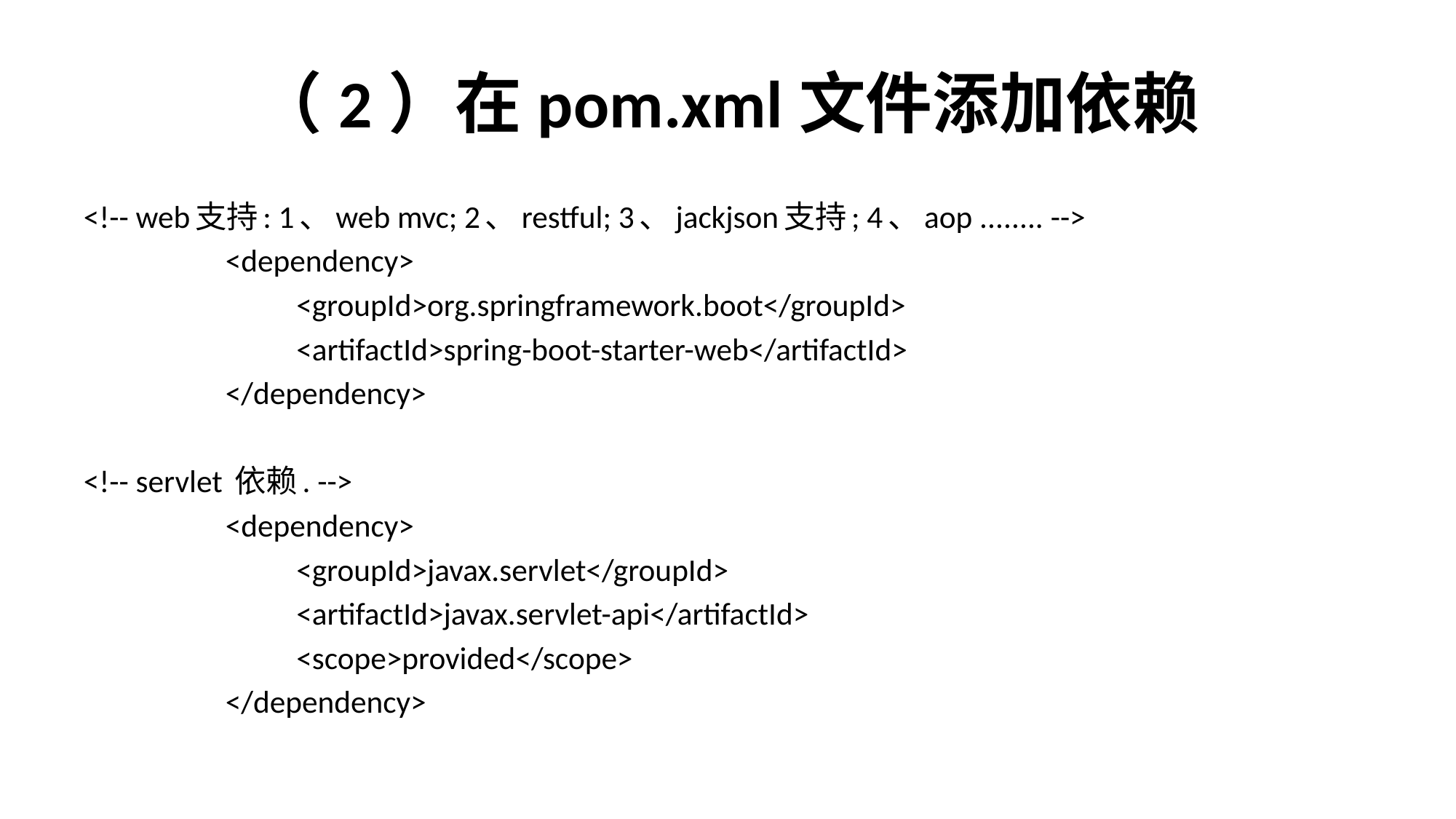

# （2）在pom.xml文件添加依赖
<!-- web支持: 1、web mvc; 2、restful; 3、jackjson支持; 4、aop ........ -->
		<dependency>
			<groupId>org.springframework.boot</groupId>
			<artifactId>spring-boot-starter-web</artifactId>
		</dependency>

<!-- servlet 依赖. -->
		<dependency>
			<groupId>javax.servlet</groupId>
			<artifactId>javax.servlet-api</artifactId>
			<scope>provided</scope>
		</dependency>